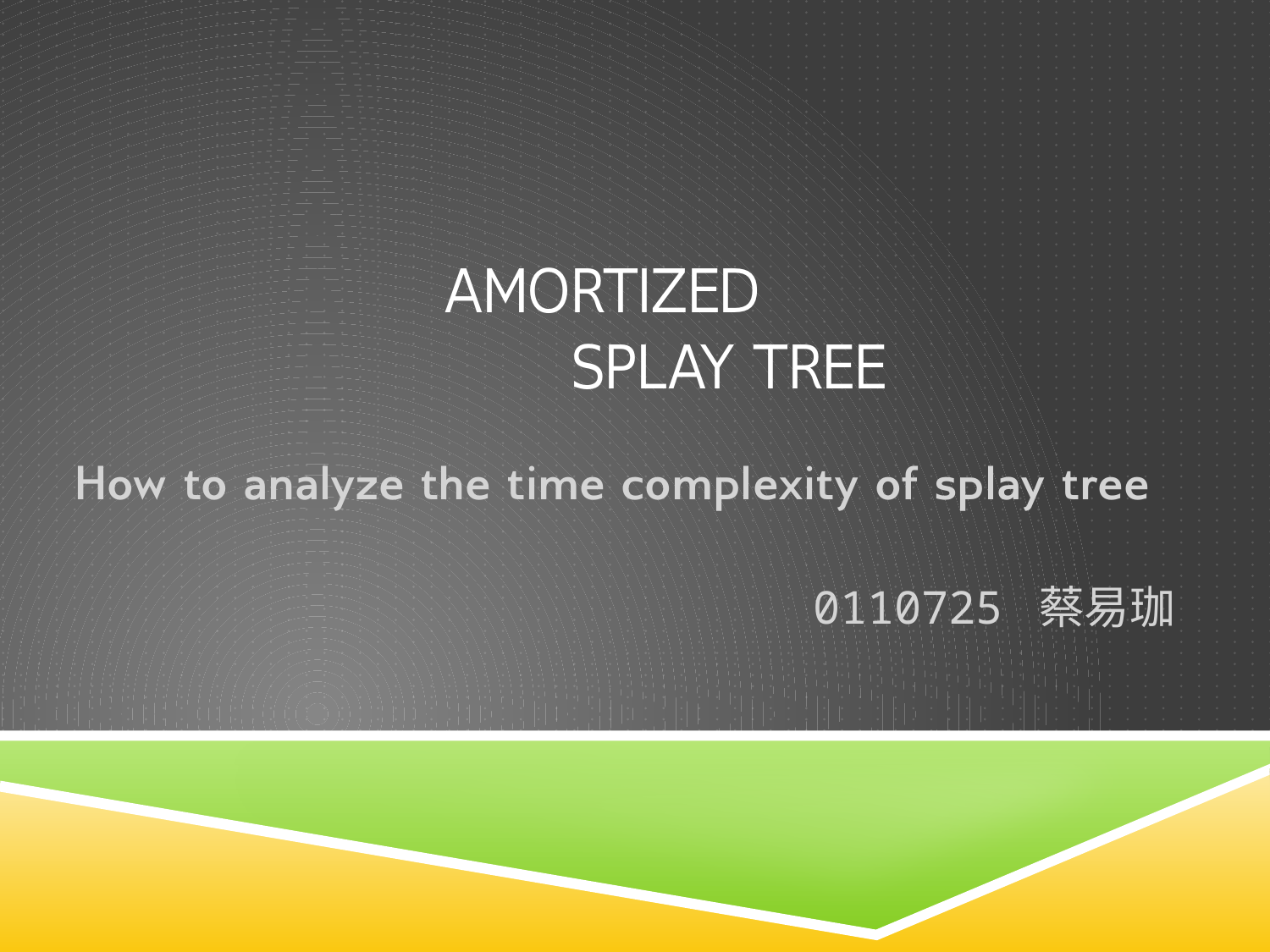

# Amortized Splay Tree
How to analyze the time complexity of splay tree

0110725 蔡易珈